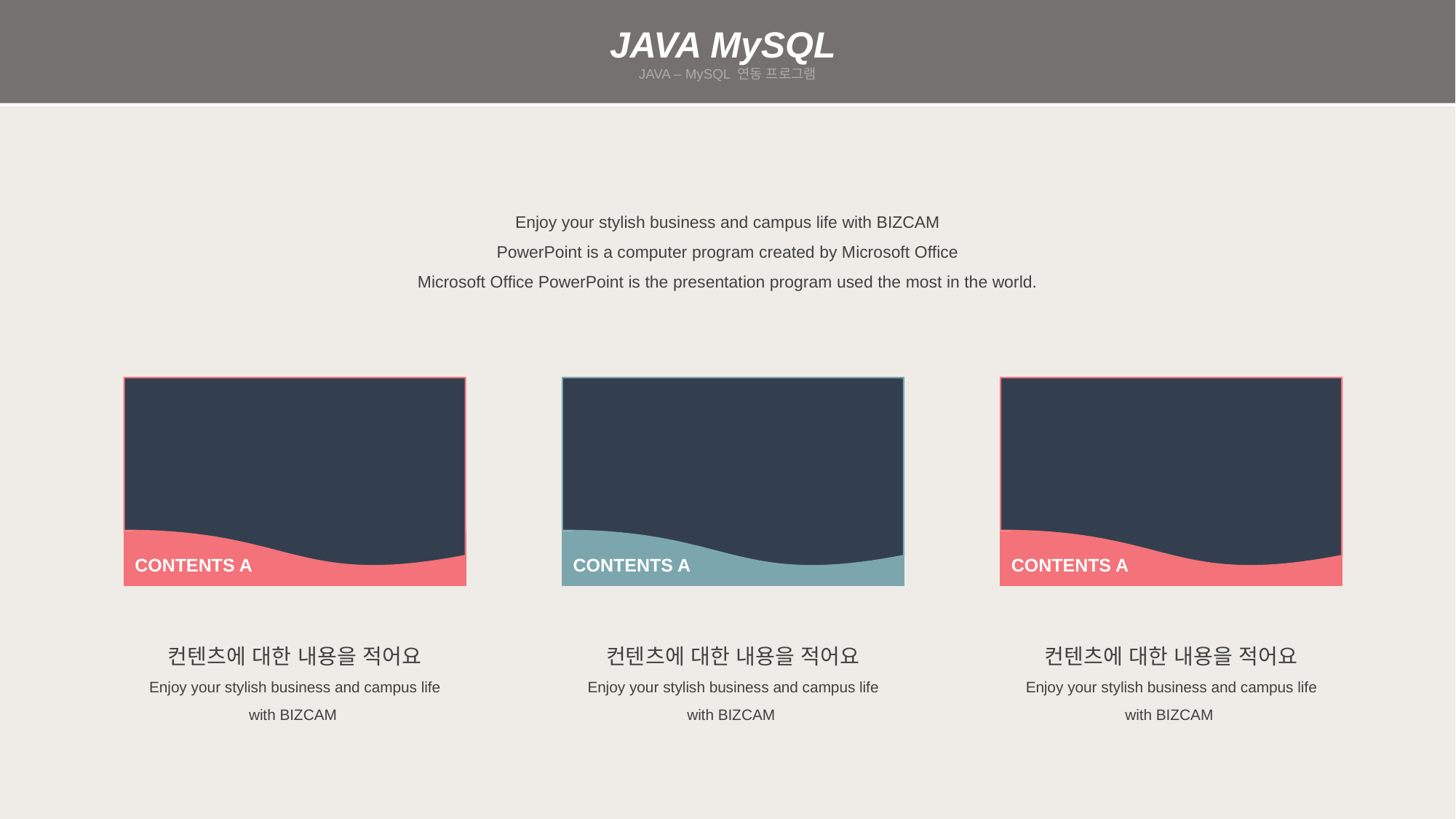

JAVA MySQL
JAVA – MySQL 연동 프로그램
Enjoy your stylish business and campus life with BIZCAM
PowerPoint is a computer program created by Microsoft Office
Microsoft Office PowerPoint is the presentation program used the most in the world.

CONTENTS A
CONTENTS A
CONTENTS A
컨텐츠에 대한 내용을 적어요
Enjoy your stylish business and campus life with BIZCAM
컨텐츠에 대한 내용을 적어요
Enjoy your stylish business and campus life with BIZCAM
컨텐츠에 대한 내용을 적어요
Enjoy your stylish business and campus life with BIZCAM